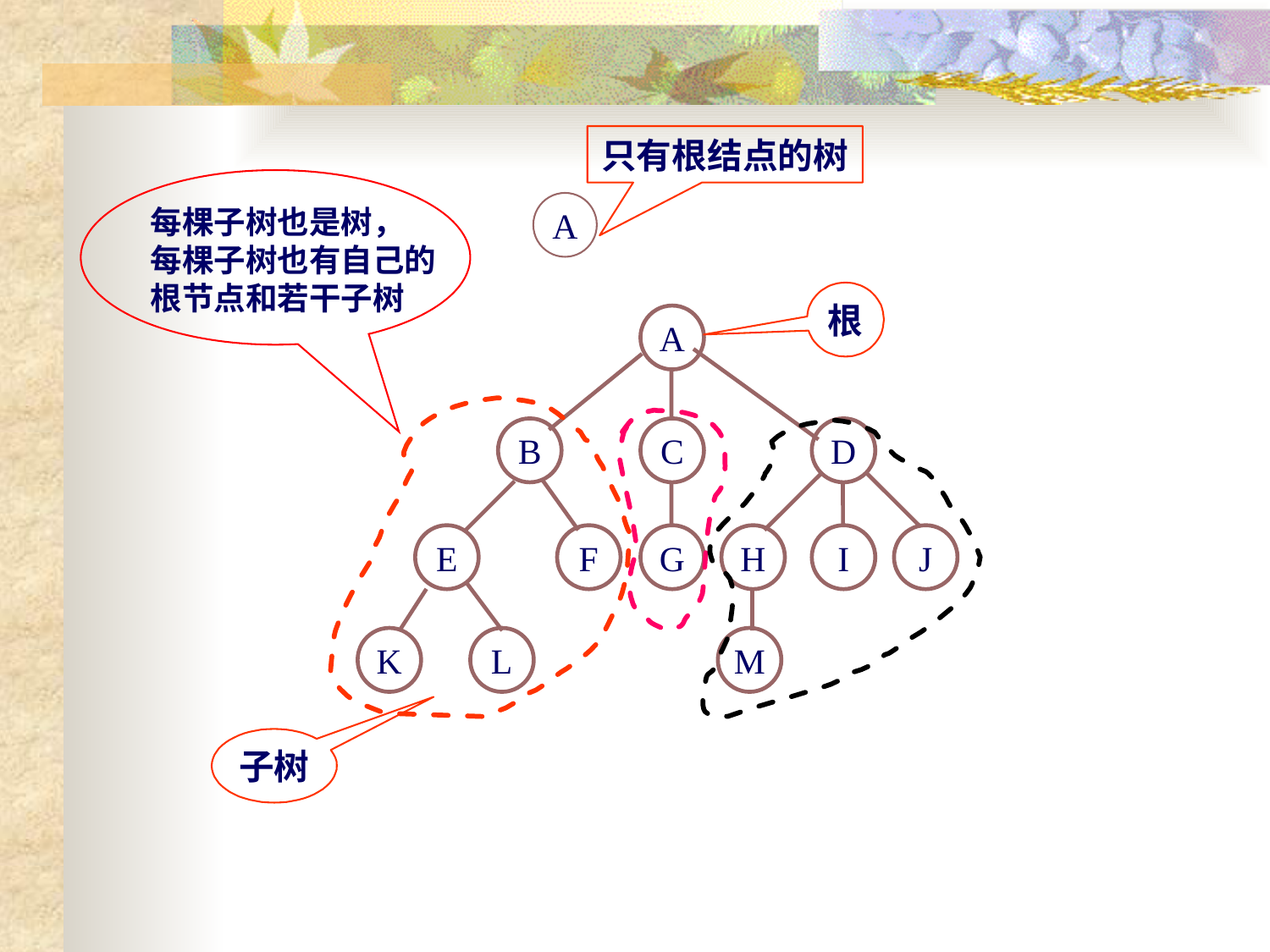

只有根结点的树
每棵子树也是树，
每棵子树也有自己的
根节点和若干子树
A

根
A

B
C
D

E
F
G
H
I
J

K
L
M

子树